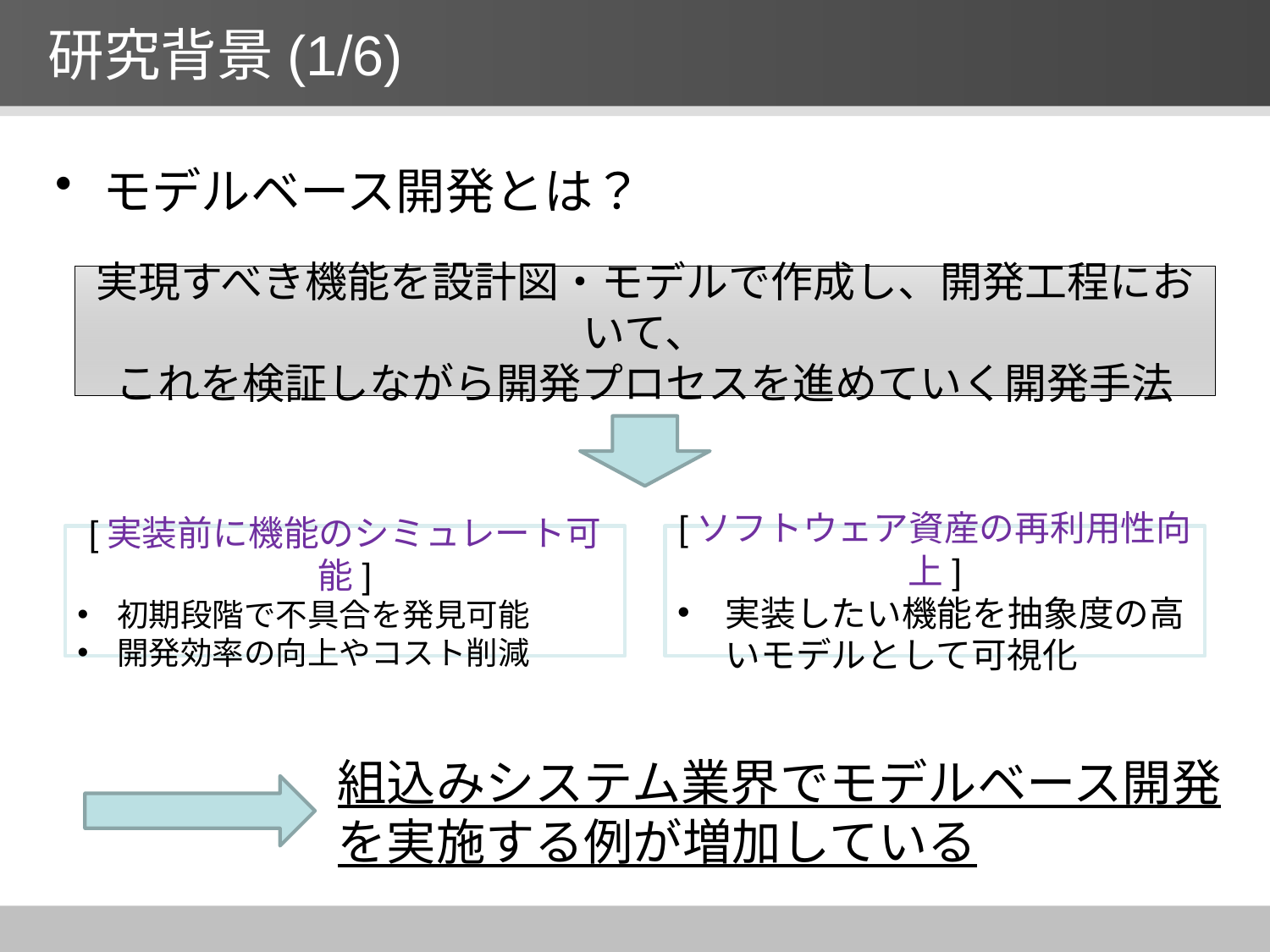

# 研究背景(1/6)
モデルベース開発とは？

実現すべき機能を設計図・モデルで作成し、開発工程において、
これを検証しながら開発プロセスを進めていく開発手法

[実装前に機能のシミュレート可能]
初期段階で不具合を発見可能
開発効率の向上やコスト削減
[ソフトウェア資産の再利用性向上]
実装したい機能を抽象度の高いモデルとして可視化
組込みシステム業界でモデルベース開発を実施する例が増加している